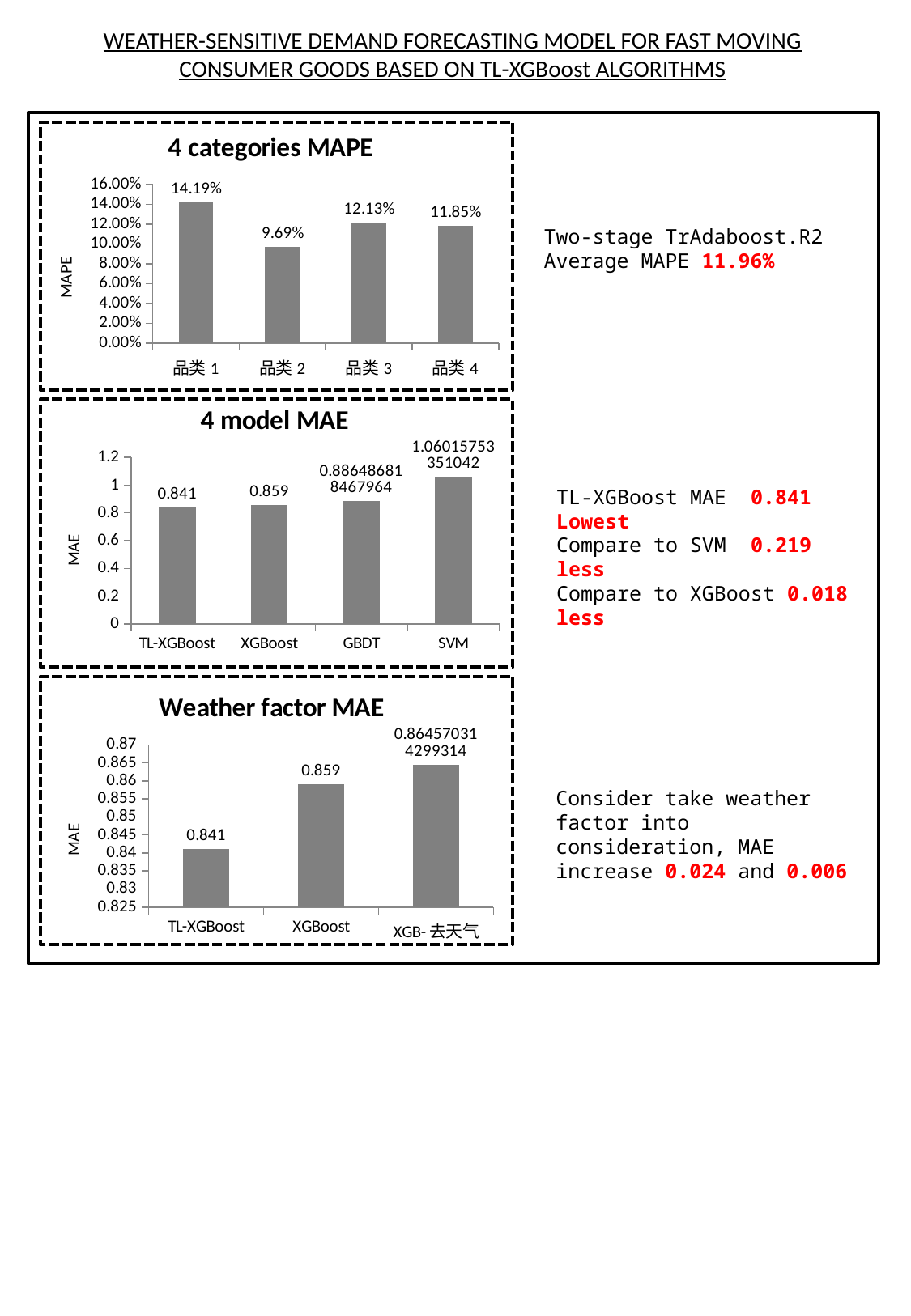

WEATHER-SENSITIVE DEMAND FORECASTING MODEL FOR FAST MOVING CONSUMER GOODS BASED ON TL-XGBoost ALGORITHMS

### Chart: 4 categories MAPE

| Category |  |
|---|---|
| 品类1 | 0.1418668363321354 |
| 品类2 | 0.09692223252943412 |
| 品类3 | 0.12130088554108562 |
| 品类4 | 0.1185180511099616 |
Two-stage TrAdaboost.R2
Average MAPE 11.96%

### Chart: 4 model MAE

| Category |  |
|---|---|
| TL-XGBoost | 0.841 |
| XGBoost | 0.859 |
| GBDT | 0.8864868184679636 |
| SVM | 1.0601575335104179 |
TL-XGBoost MAE  0.841
Lowest
Compare to SVM  0.219 less
Compare to XGBoost 0.018 less

### Chart: Weather factor MAE

| Category |  |
|---|---|
| TL-XGBoost | 0.841 |
| XGBoost | 0.859 |
| XGB-去天气 | 0.864570314299314 |
Consider take weather factor into consideration, MAE increase 0.024 and 0.006